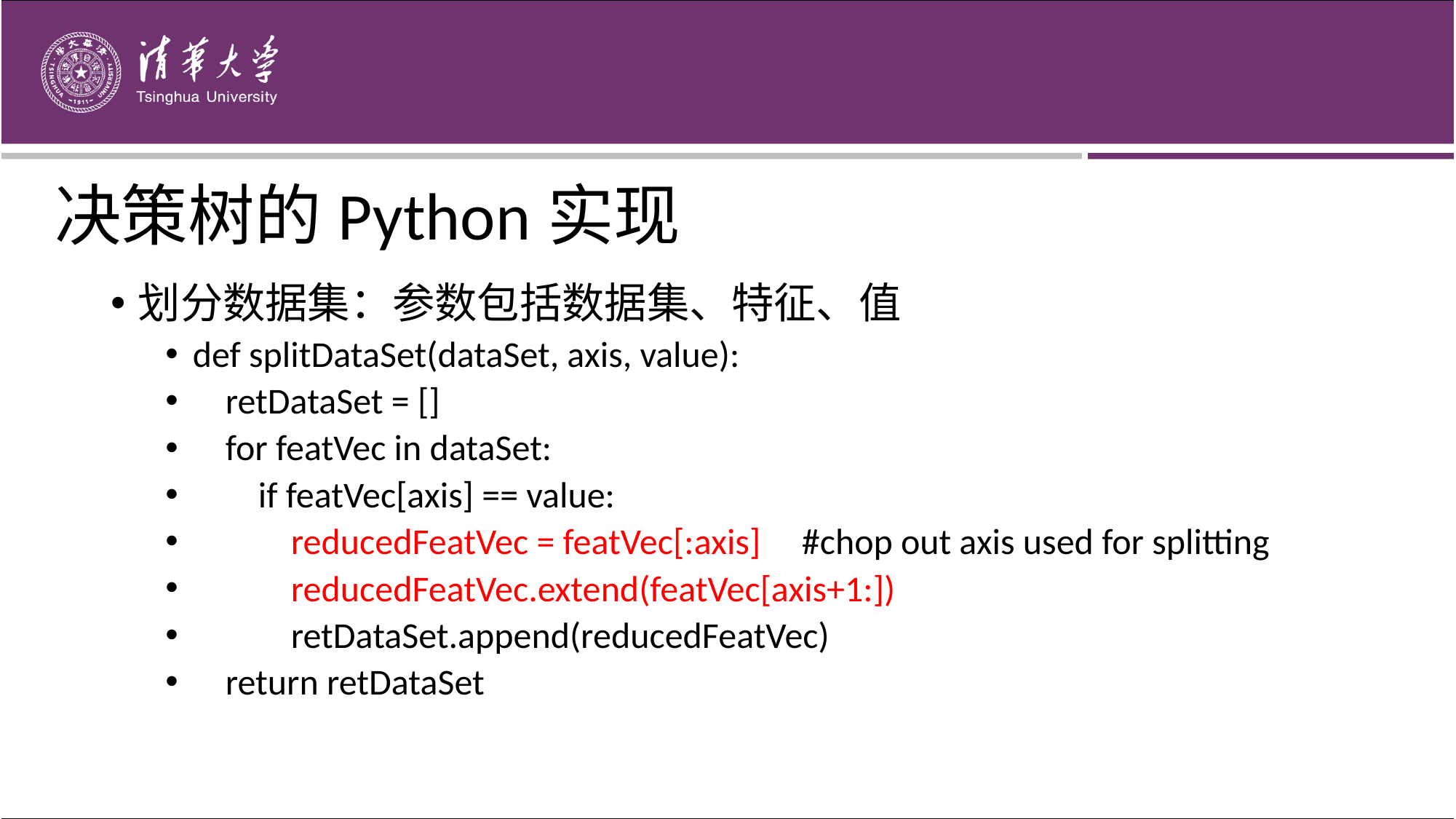

决策树的Python实现
划分数据集：参数包括数据集、特征、值
def splitDataSet(dataSet, axis, value):
    retDataSet = []
    for featVec in dataSet:
        if featVec[axis] == value:
            reducedFeatVec = featVec[:axis]     #chop out axis used for splitting
            reducedFeatVec.extend(featVec[axis+1:])
            retDataSet.append(reducedFeatVec)
    return retDataSet